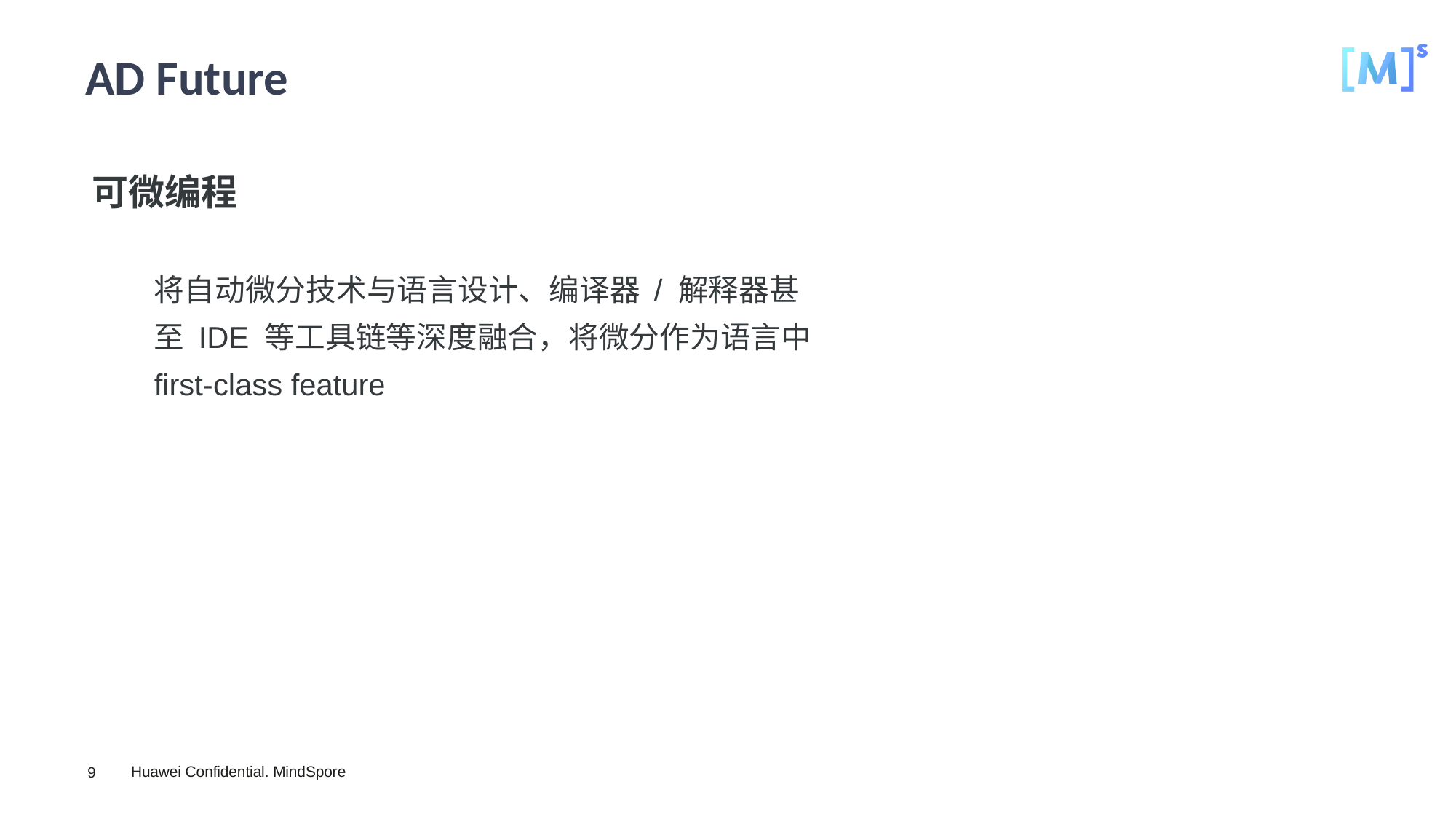

# AD Future
可微编程
将自动微分技术与语言设计、编译器 / 解释器甚至 IDE 等工具链等深度融合，将微分作为语言中first-class feature